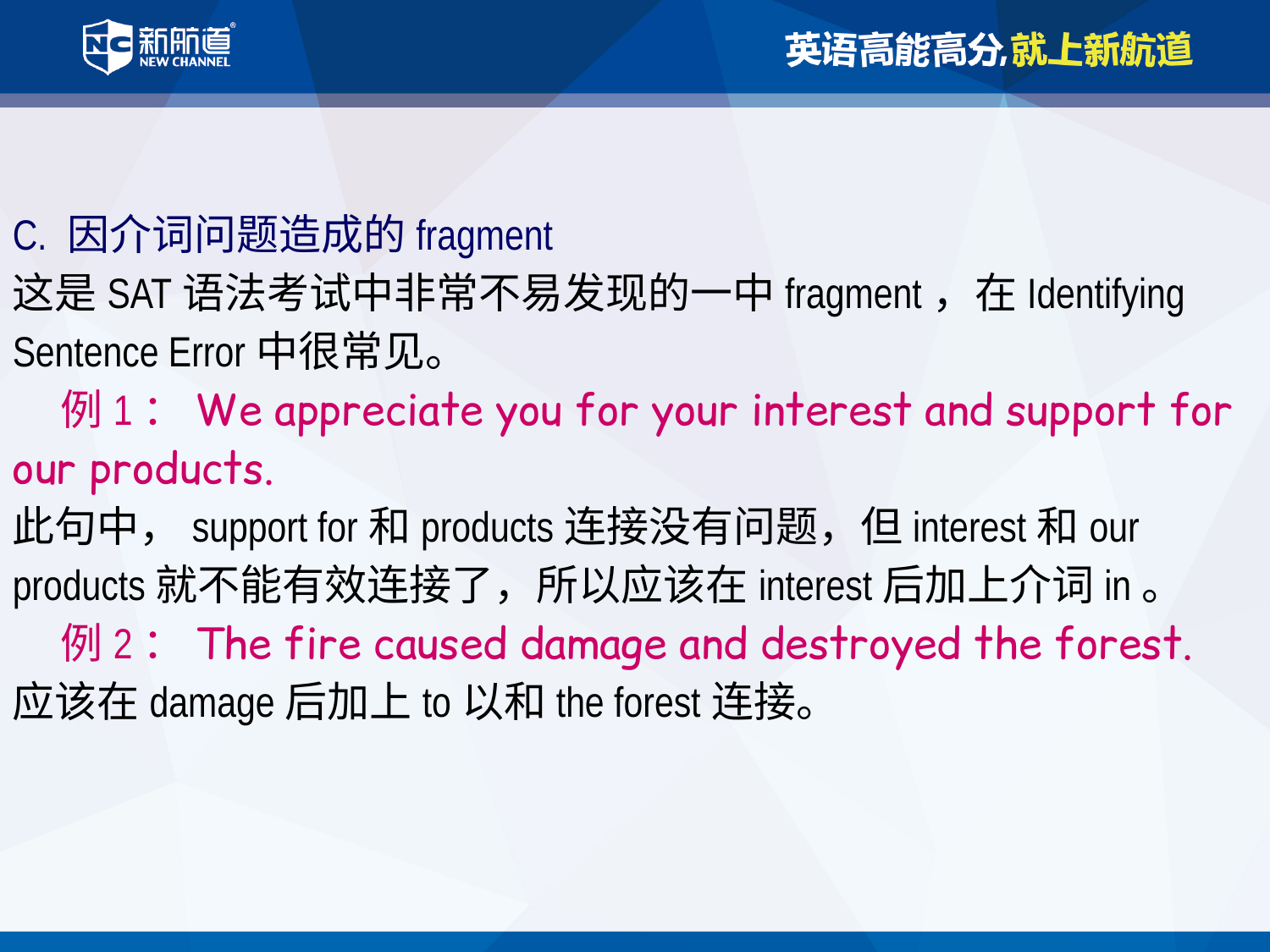

C. 因介词问题造成的fragment
这是SAT语法考试中非常不易发现的一中fragment，在Identifying Sentence Error中很常见。
    例1：We appreciate you for your interest and support for our products.
此句中，support for和products连接没有问题，但interest和our products就不能有效连接了，所以应该在interest后加上介词in。
    例2：The fire caused damage and destroyed the forest.
应该在damage后加上to以和the forest连接。